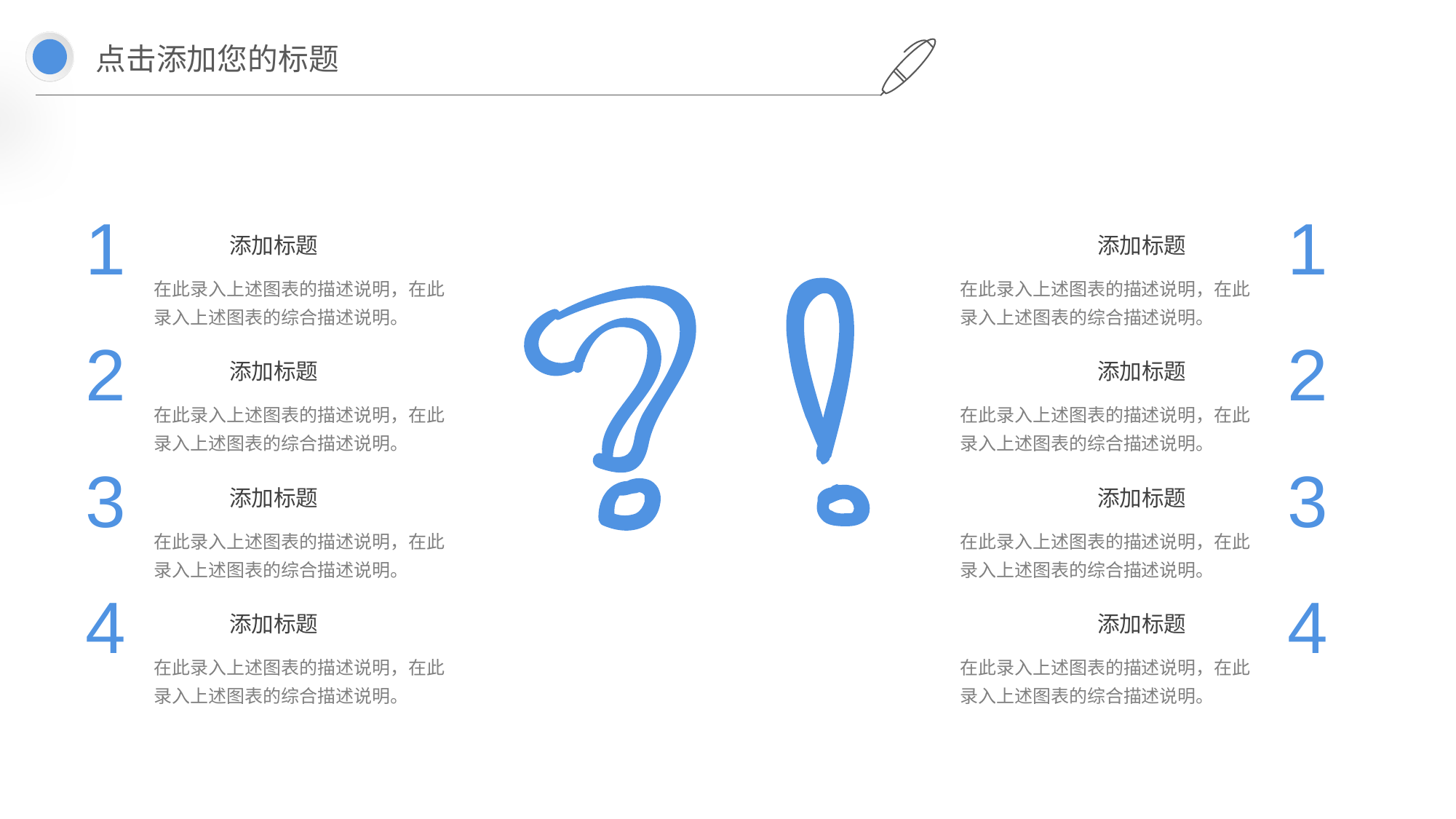

点击添加您的标题

1
1
添加标题
在此录入上述图表的描述说明，在此录入上述图表的综合描述说明。
添加标题
在此录入上述图表的描述说明，在此录入上述图表的综合描述说明。

2
2
添加标题
在此录入上述图表的描述说明，在此录入上述图表的综合描述说明。
添加标题
在此录入上述图表的描述说明，在此录入上述图表的综合描述说明。
3
3
添加标题
在此录入上述图表的描述说明，在此录入上述图表的综合描述说明。
添加标题
在此录入上述图表的描述说明，在此录入上述图表的综合描述说明。
4
4
添加标题
在此录入上述图表的描述说明，在此录入上述图表的综合描述说明。
添加标题
在此录入上述图表的描述说明，在此录入上述图表的综合描述说明。